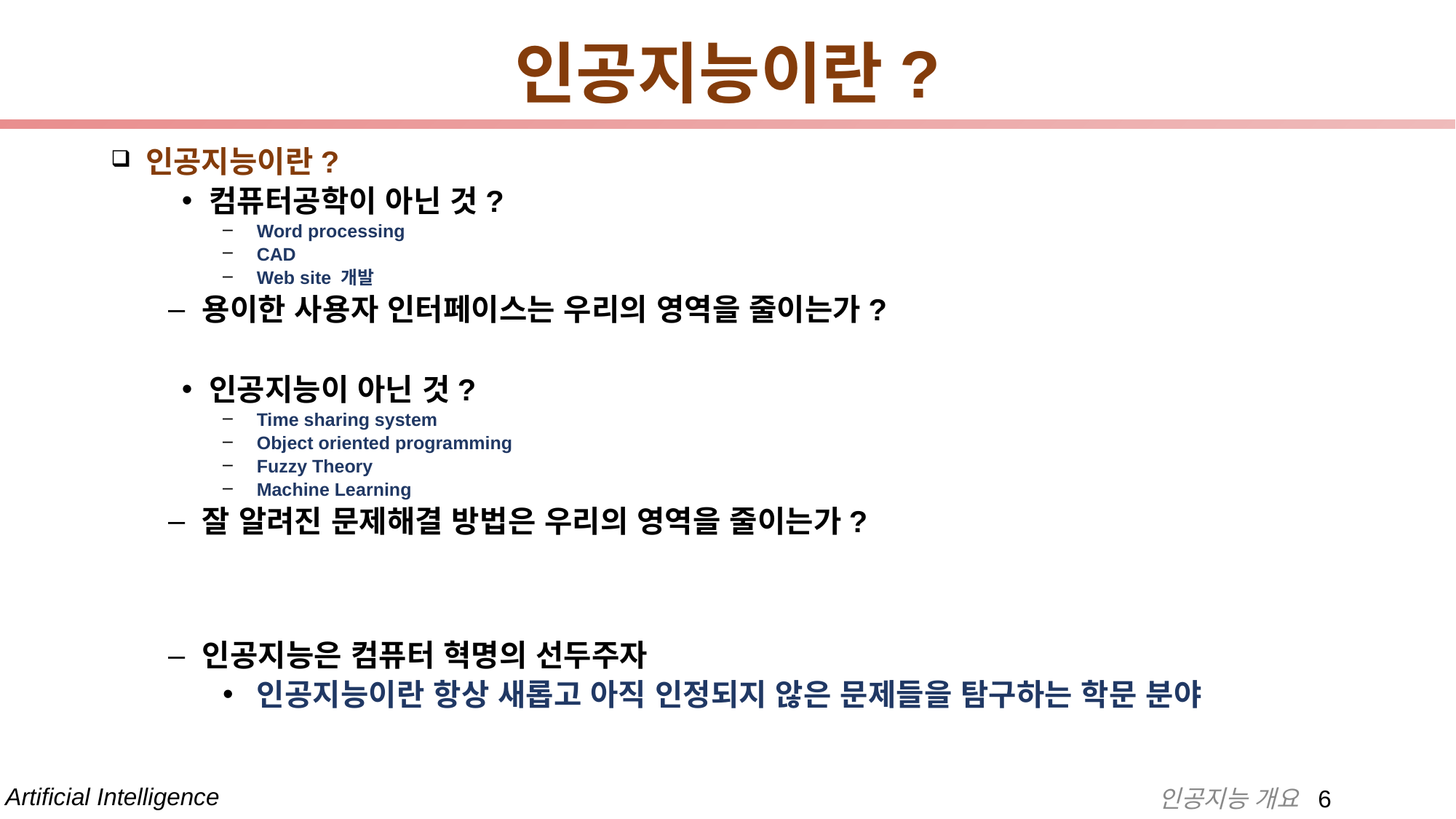

# 인공지능이란?
인공지능이란?
컴퓨터공학이 아닌 것?
Word processing
CAD
Web site 개발
용이한 사용자 인터페이스는 우리의 영역을 줄이는가?

인공지능이 아닌 것?
Time sharing system
Object oriented programming
Fuzzy Theory
Machine Learning
잘 알려진 문제해결 방법은 우리의 영역을 줄이는가?

인공지능은 컴퓨터 혁명의 선두주자
인공지능이란 항상 새롭고 아직 인정되지 않은 문제들을 탐구하는 학문 분야